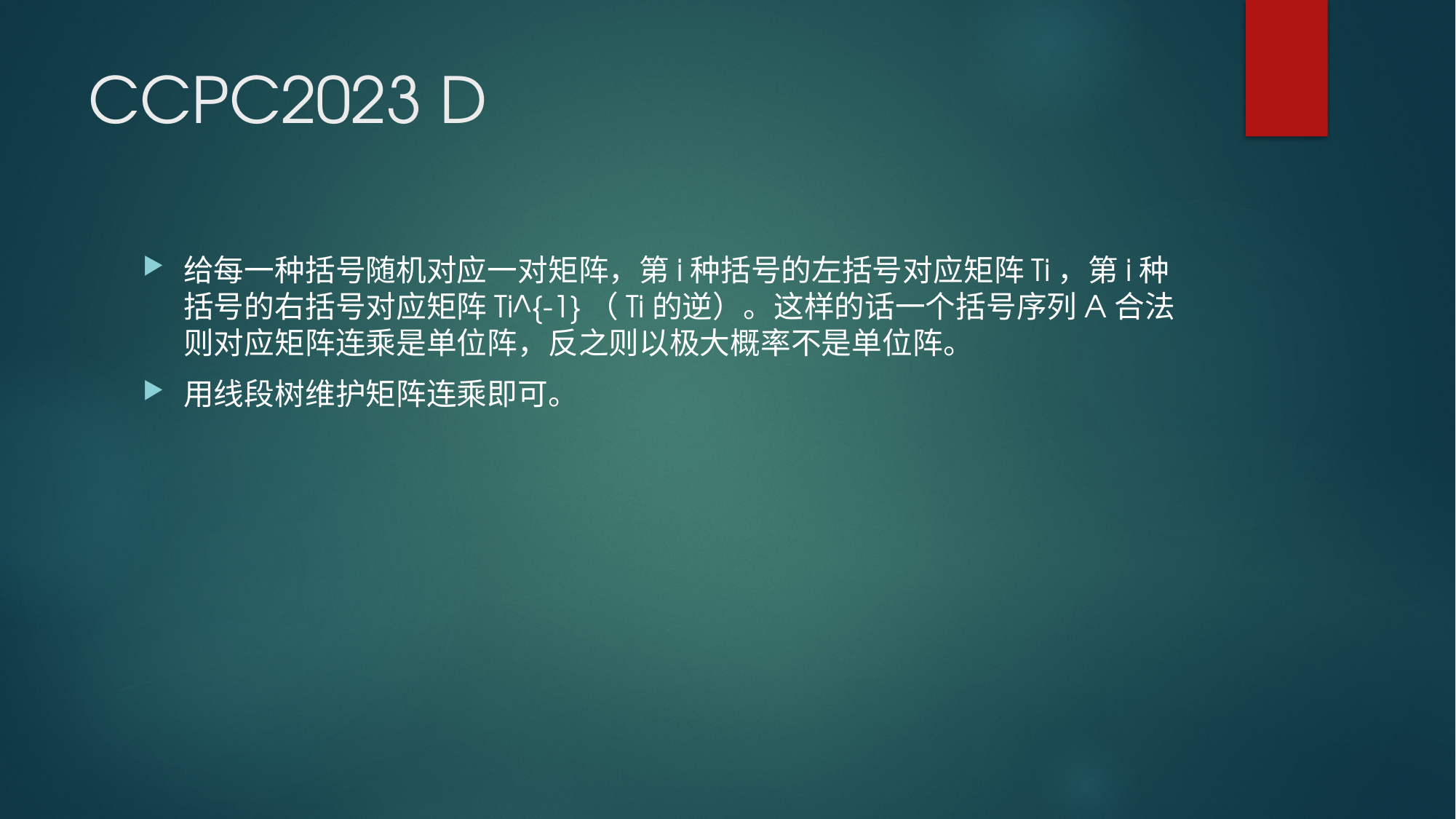

# CCPC2023 D
给每一种括号随机对应一对矩阵，第i种括号的左括号对应矩阵Ti，第i种括号的右括号对应矩阵Ti^{-1}（Ti的逆）。这样的话一个括号序列A合法则对应矩阵连乘是单位阵，反之则以极大概率不是单位阵。
用线段树维护矩阵连乘即可。